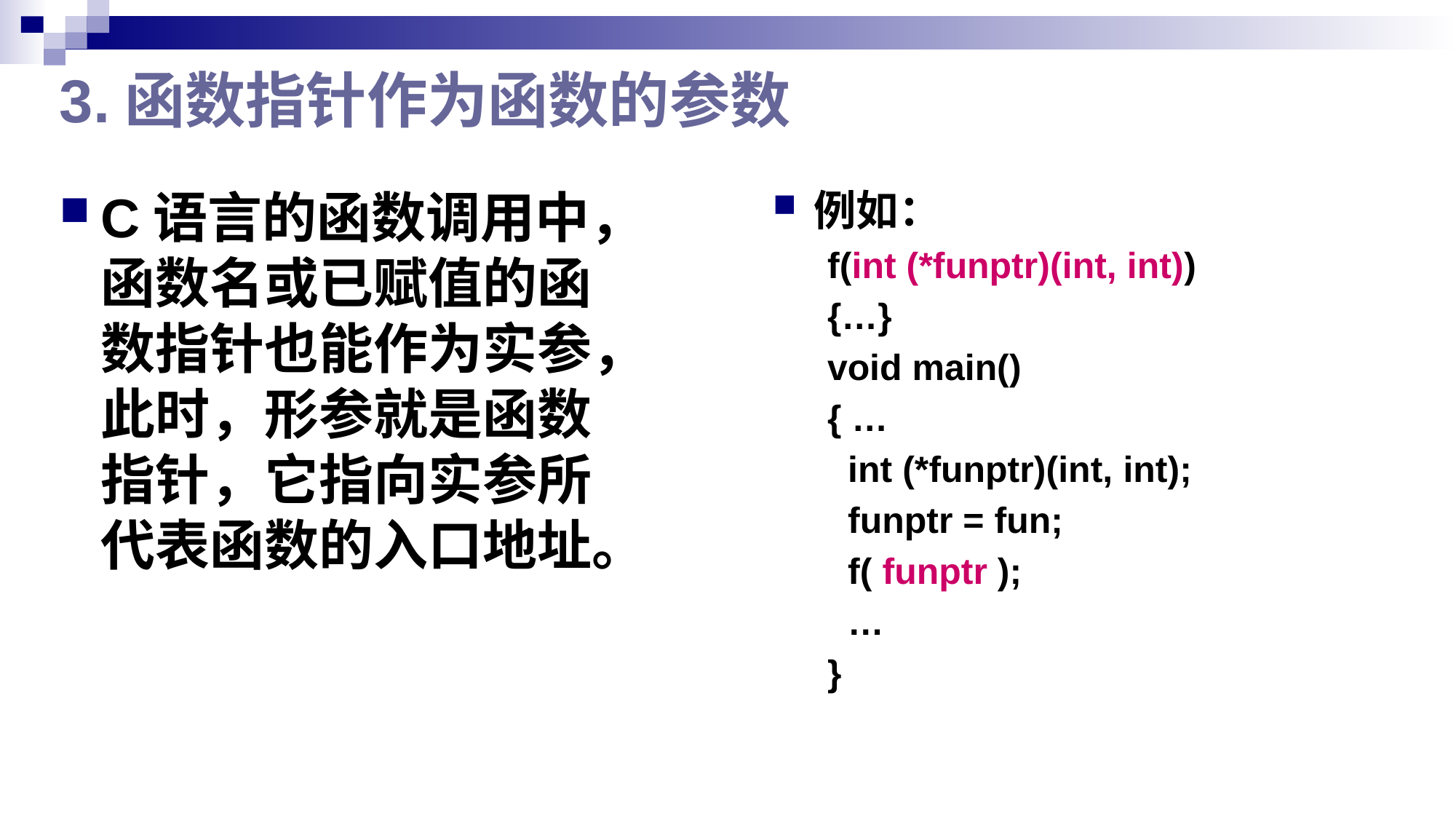

# 3.函数指针作为函数的参数
C语言的函数调用中，函数名或已赋值的函数指针也能作为实参，此时，形参就是函数指针，它指向实参所代表函数的入口地址。

例如：
f(int (*funptr)(int, int))
{…}
void main()
{ …
  int (*funptr)(int, int);
  funptr = fun;
  f( funptr );
  …
}